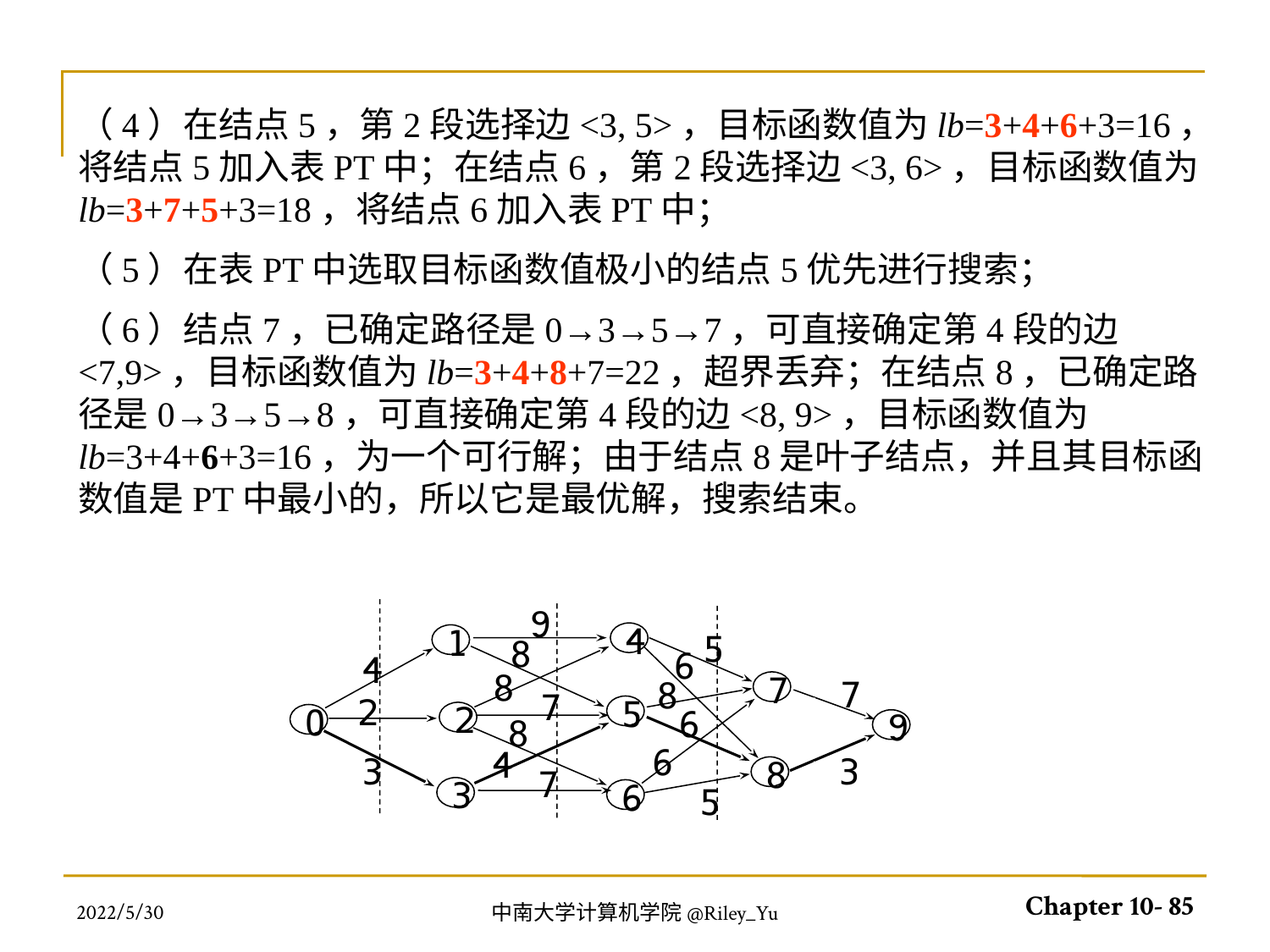

（4）在结点5，第2段选择边<3, 5>，目标函数值为lb=3+4+6+3=16，将结点5加入表PT中；在结点6，第2段选择边<3, 6>，目标函数值为lb=3+7+5+3=18，将结点6加入表PT中；
（5）在表PT中选取目标函数值极小的结点5优先进行搜索；
（6）结点7，已确定路径是0→3→5→7，可直接确定第4段的边<7,9>，目标函数值为lb=3+4+8+7=22，超界丢弃；在结点8，已确定路径是0→3→5→8，可直接确定第4段的边<8, 9>，目标函数值为lb=3+4+6+3=16，为一个可行解；由于结点8是叶子结点，并且其目标函数值是PT中最小的，所以它是最优解，搜索结束。

9
4
1
5

8

6
4
7
8
7
8

7
5
2

2
0
9
6

8

6
4
8
3
3
7

3
6
5

2022/5/30
Chapter 10- 85
中南大学计算机学院@Riley_Yu